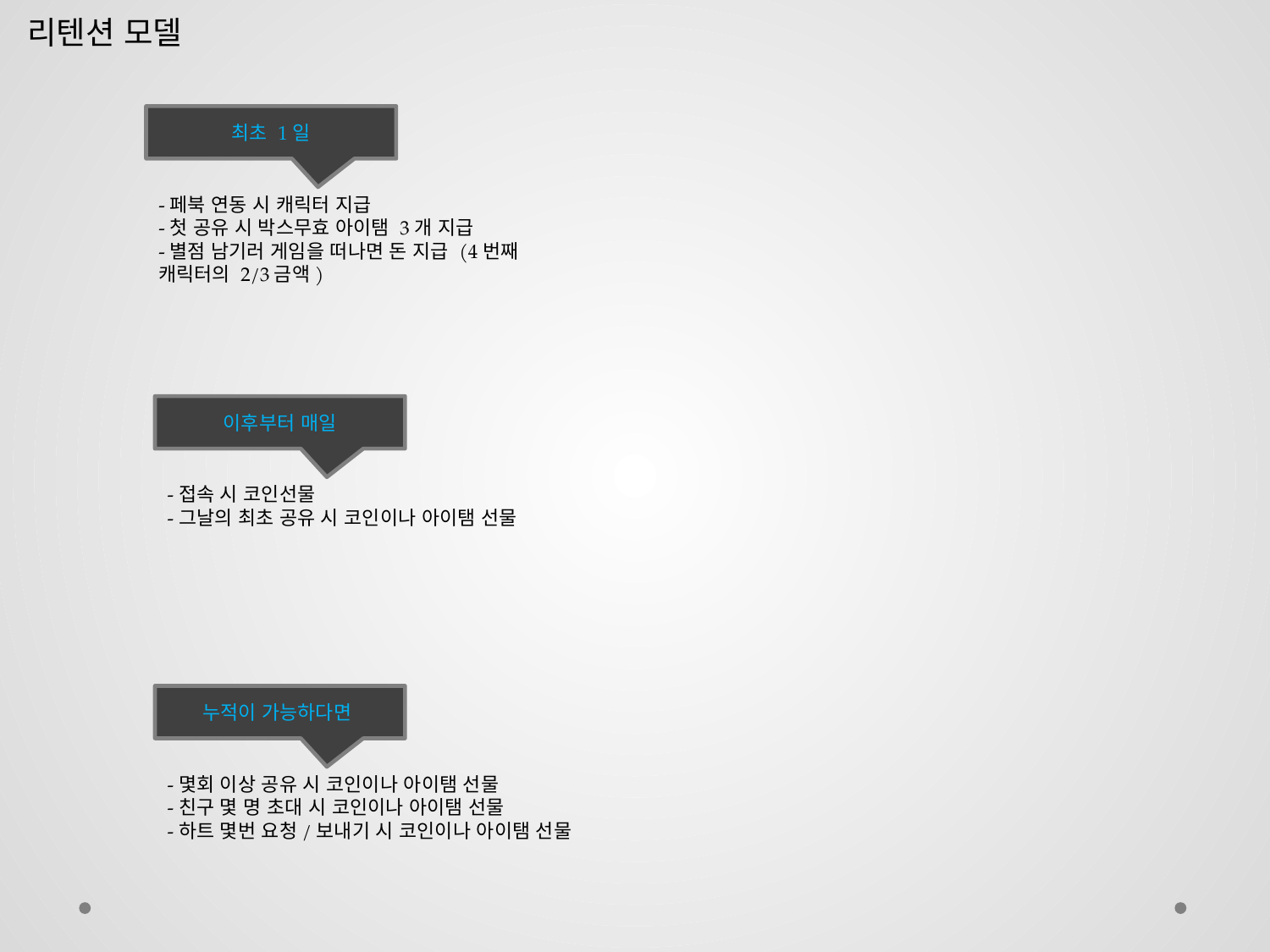

리텐션 모델
최초 1일
-페북 연동 시 캐릭터 지급
-첫 공유 시 박스무효 아이탬 3개 지급
-별점 남기러 게임을 떠나면 돈 지급 (4번째 캐릭터의 2/3금액)
이후부터 매일
-접속 시 코인선물
-그날의 최초 공유 시 코인이나 아이탬 선물
누적이 가능하다면
-몇회 이상 공유 시 코인이나 아이탬 선물
-친구 몇 명 초대 시 코인이나 아이탬 선물
-하트 몇번 요청/보내기 시 코인이나 아이탬 선물